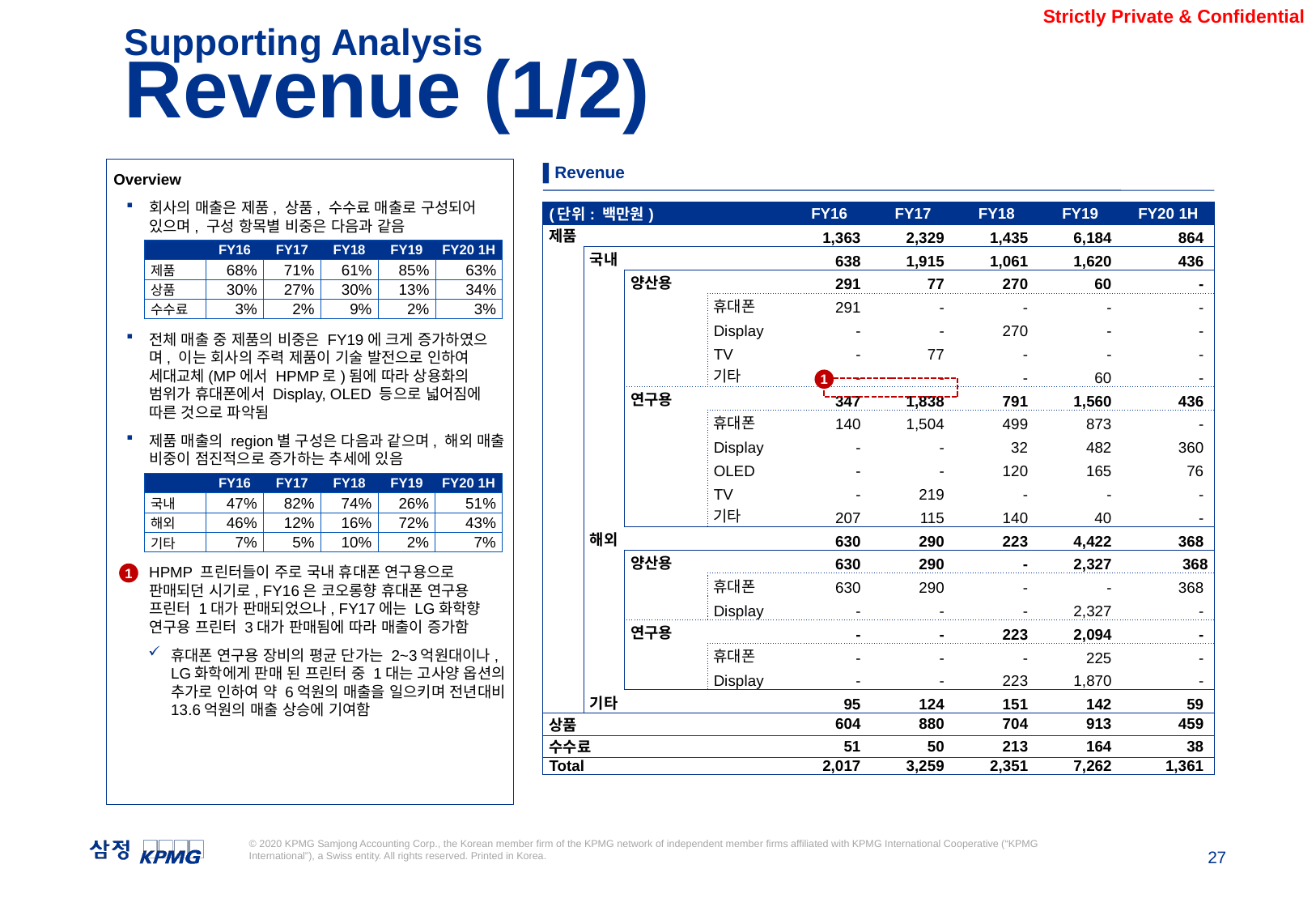

Supporting Analysis
Revenue (1/2)
▌Revenue

Overview
회사의 매출은 제품, 상품, 수수료 매출로 구성되어 있으며, 구성 항목별 비중은 다음과 같음

전체 매출 중 제품의 비중은 FY19에 크게 증가하였으며, 이는 회사의 주력 제품이 기술 발전으로 인하여 세대교체(MP에서 HPMP로)됨에 따라 상용화의 범위가 휴대폰에서 Display, OLED 등으로 넓어짐에 따른 것으로 파악됨
제품 매출의 region별 구성은 다음과 같으며, 해외 매출 비중이 점진적으로 증가하는 추세에 있음

HPMP 프린터들이 주로 국내 휴대폰 연구용으로 판매되던 시기로, FY16은 코오롱향 휴대폰 연구용 프린터 1대가 판매되었으나, FY17에는 LG화학향 연구용 프린터 3대가 판매됨에 따라 매출이 증가함
휴대폰 연구용 장비의 평균 단가는 2~3억원대이나, LG화학에게 판매 된 프린터 중 1대는 고사양 옵션의 추가로 인하여 약 6억원의 매출을 일으키며 전년대비 13.6억원의 매출 상승에 기여함
| (단위: 백만원) |  |  |  | FY16 | FY17 | FY18 | FY19 | FY20 1H |
| --- | --- | --- | --- | --- | --- | --- | --- | --- |
| 제품 |  |  |  | 1,363 | 2,329 | 1,435 | 6,184 | 864 |
|  | 국내 |  |  | 638 | 1,915 | 1,061 | 1,620 | 436 |
|  |  | 양산용 |  | 291 | 77 | 270 | 60 | - |
|  |  |  | 휴대폰 | 291 | - | - | - | - |
|  |  |  | Display | - | - | 270 | - | - |
|  |  |  | TV | - | 77 | - | - | - |
|  |  |  | 기타 | - | - | - | 60 | - |
|  |  | 연구용 |  | 347 | 1,838 | 791 | 1,560 | 436 |
|  |  |  | 휴대폰 | 140 | 1,504 | 499 | 873 | - |
|  |  |  | Display | - | - | 32 | 482 | 360 |
|  |  |  | OLED | - | - | 120 | 165 | 76 |
|  |  |  | TV | - | 219 | - | - | - |
|  |  |  | 기타 | 207 | 115 | 140 | 40 | - |
|  | 해외 |  |  | 630 | 290 | 223 | 4,422 | 368 |
|  |  | 양산용 |  | 630 | 290 | - | 2,327 | 368 |
|  |  |  | 휴대폰 | 630 | 290 | - | - | 368 |
|  |  |  | Display | - | - | - | 2,327 | - |
|  |  | 연구용 |  | - | - | 223 | 2,094 | - |
|  |  |  | 휴대폰 | - | - | - | 225 | - |
|  |  |  | Display | - | - | 223 | 1,870 | - |
|  | 기타 |  |  | 95 | 124 | 151 | 142 | 59 |
| 상품 |  |  |  | 604 | 880 | 704 | 913 | 459 |
| 수수료 |  |  |  | 51 | 50 | 213 | 164 | 38 |
| Total |  |  |  | 2,017 | 3,259 | 2,351 | 7,262 | 1,361 |
|  | FY16 | FY17 | FY18 | FY19 | FY20 1H |
| --- | --- | --- | --- | --- | --- |
| 제품 | 68% | 71% | 61% | 85% | 63% |
| 상품 | 30% | 27% | 30% | 13% | 34% |
| 수수료 | 3% | 2% | 9% | 2% | 3% |
1

|  | FY16 | FY17 | FY18 | FY19 | FY20 1H |
| --- | --- | --- | --- | --- | --- |
| 국내 | 47% | 82% | 74% | 26% | 51% |
| 해외 | 46% | 12% | 16% | 72% | 43% |
| 기타 | 7% | 5% | 10% | 2% | 7% |
1